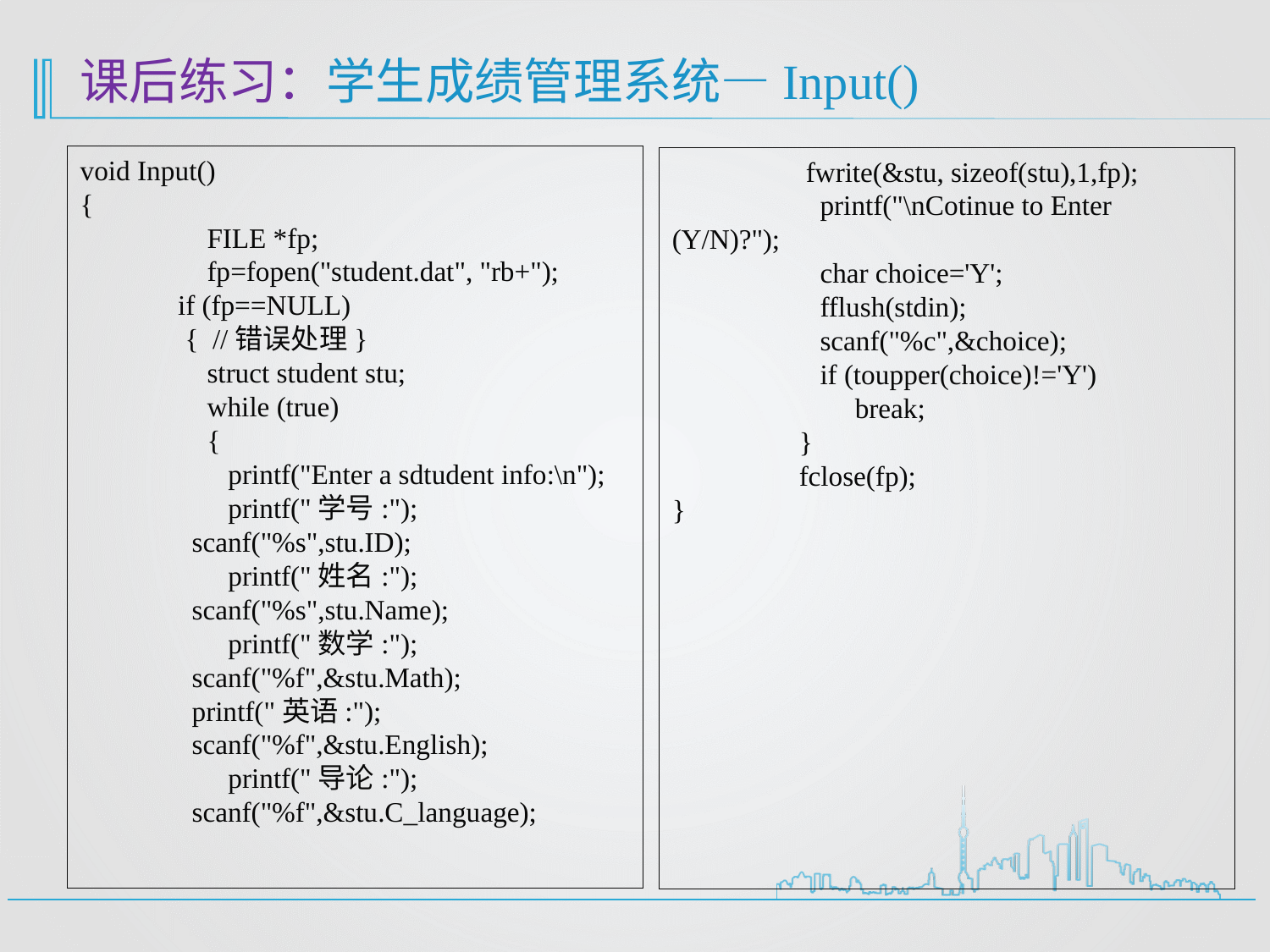

# 课后练习：学生成绩管理系统—Input()
void Input()
{
	FILE *fp;
	fp=fopen("student.dat", "rb+");
              if (fp==NULL)
               {  //错误处理}
	struct student stu;
	while (true)
	{
	   printf("Enter a sdtudent info:\n");
	   printf("学号:");
                scanf("%s",stu.ID);
	   printf("姓名:");
                scanf("%s",stu.Name);
	   printf("数学:");
                scanf("%f",&stu.Math);
                printf("英语:");
                scanf("%f",&stu.English);
	   printf("导论:");
                scanf("%f",&stu.C_language);

   	 fwrite(&stu, sizeof(stu),1,fp);
	   printf("\nCotinue to Enter (Y/N)?");
	   char choice='Y';
	   fflush(stdin);
	   scanf("%c",&choice);
	   if (toupper(choice)!='Y')
	        break;
	}
	fclose(fp);
}